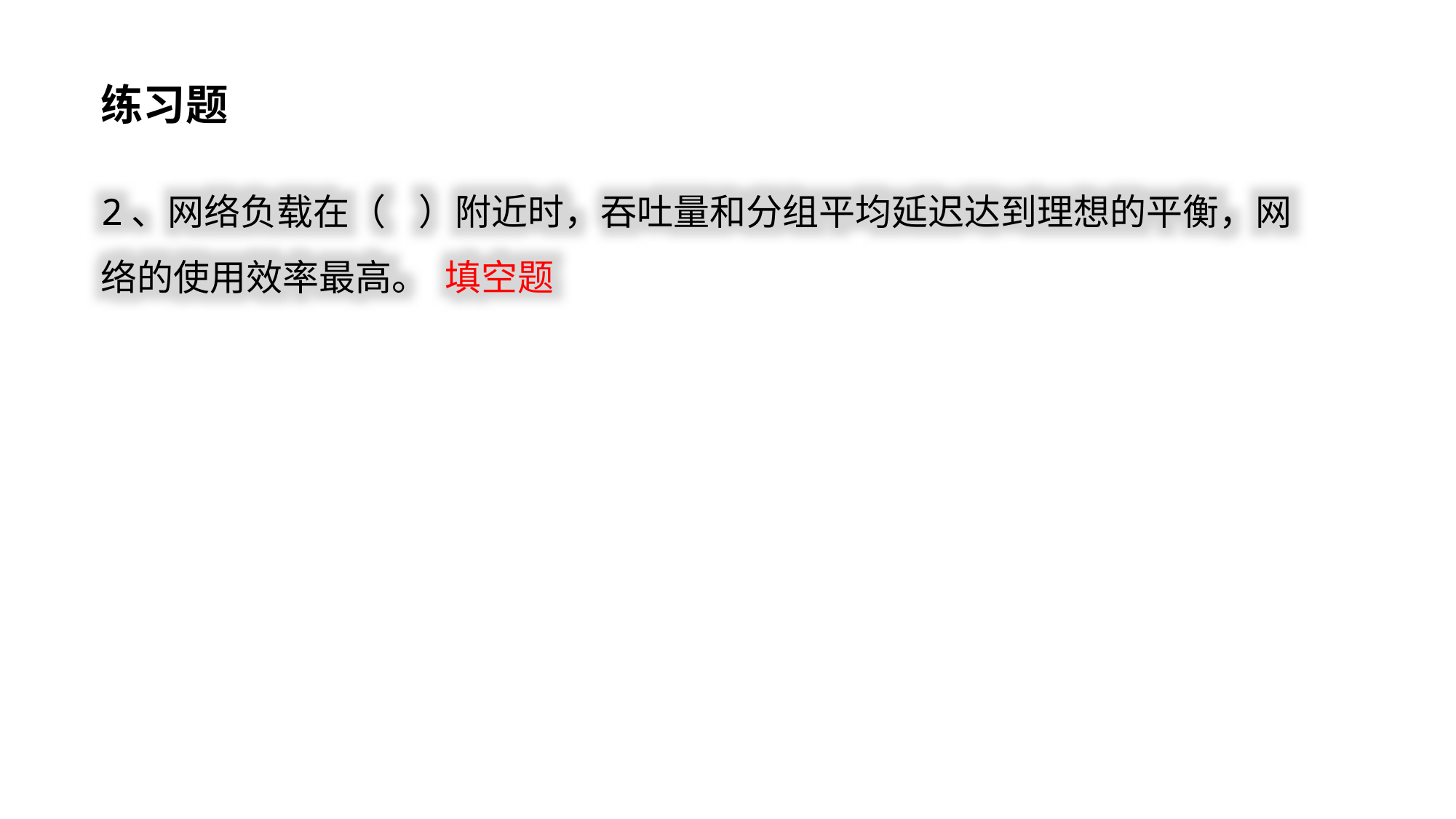

练习题
2、网络负载在（    ）附近时，吞吐量和分组平均延迟达到理想的平衡，网络的使用效率最高。  填空题